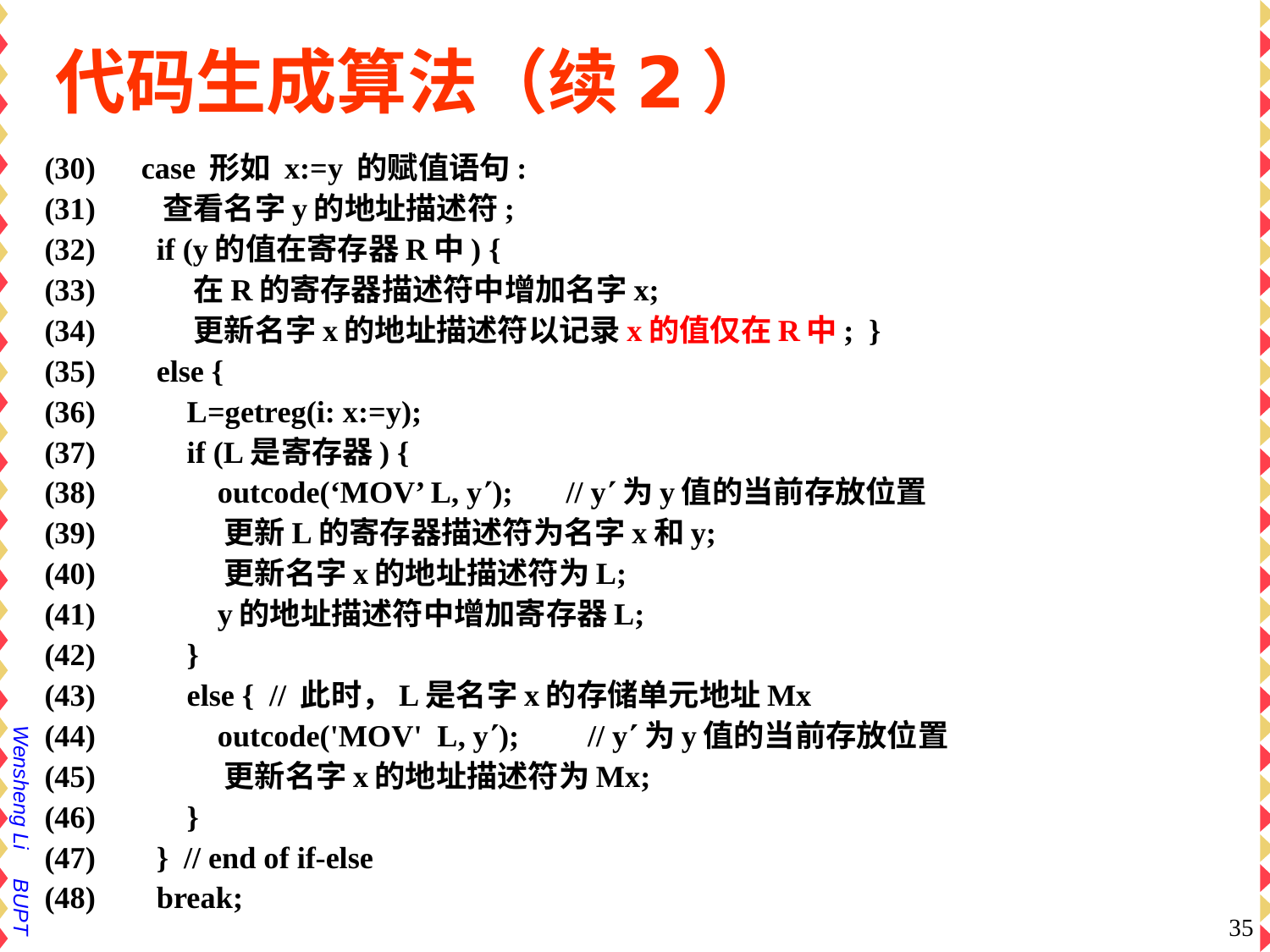

# 代码生成算法（续2）
(30)      case 形如 x:=y 的赋值语句:
(31)        查看名字y的地址描述符;
(32)        if (y的值在寄存器R中) {
(33)            在R的寄存器描述符中增加名字x;
(34)            更新名字x的地址描述符以记录x的值仅在R中;  }
(35)        else {
(36)            L=getreg(i: x:=y);
(37)            if (L是寄存器) {
(38)                outcode(‘MOV’ L, y′);       // y′为y值的当前存放位置
(39)                更新L的寄存器描述符为名字x和y;
(40)                更新名字x的地址描述符为L;
(41)                y的地址描述符中增加寄存器L;
(42)            }
(43)            else {  // 此时，L是名字x的存储单元地址Mx
(44)                outcode('MOV'  L, y′);         // y′为y值的当前存放位置
(45)                更新名字x的地址描述符为Mx;
(46)            }
(47)        }  // end of if-else
(48)        break;
35